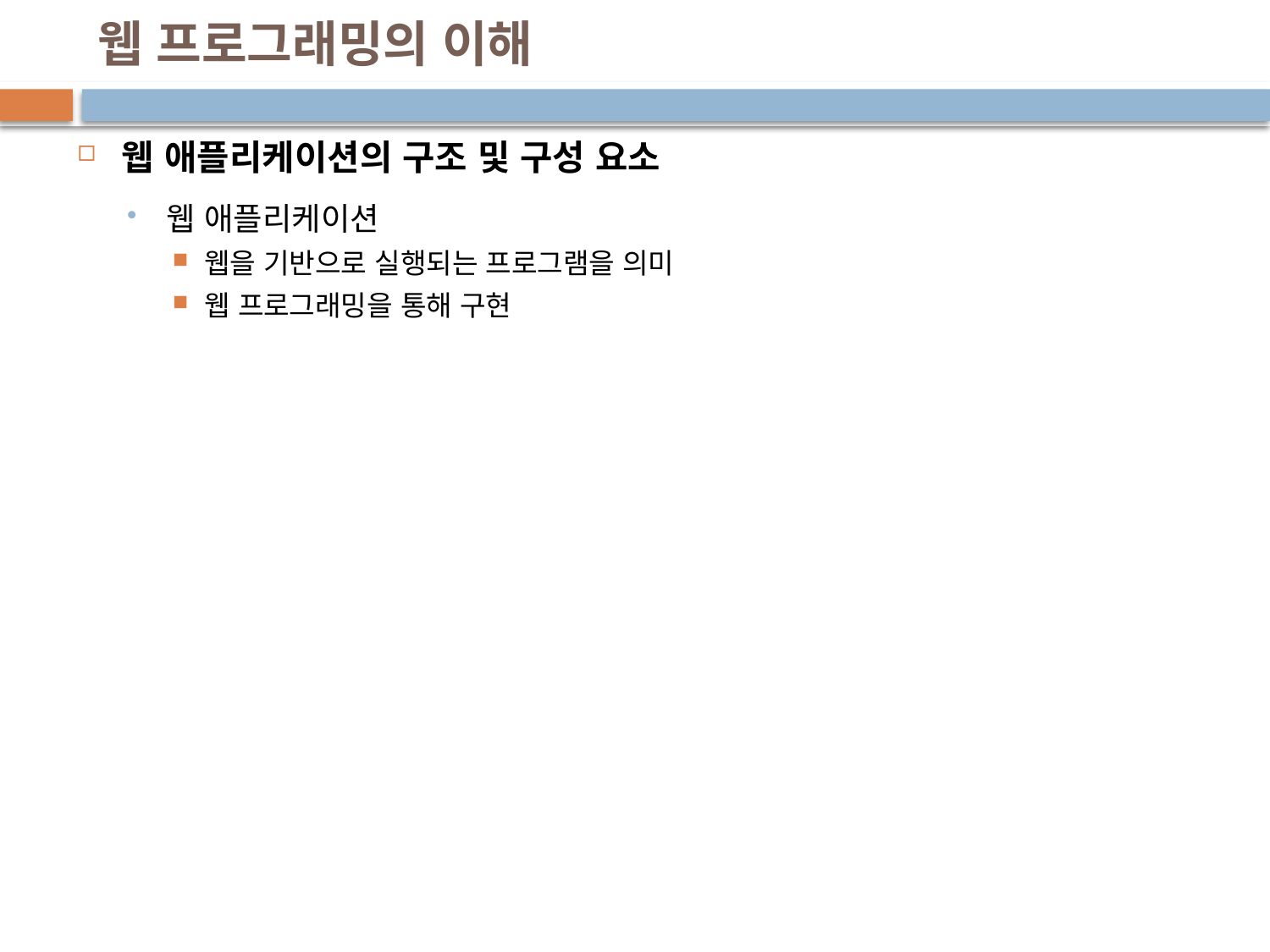

# 웹 프로그래밍의 이해
웹 애플리케이션의 구조 및 구성 요소
웹 애플리케이션
웹을 기반으로 실행되는 프로그램을 의미
웹 프로그래밍을 통해 구현